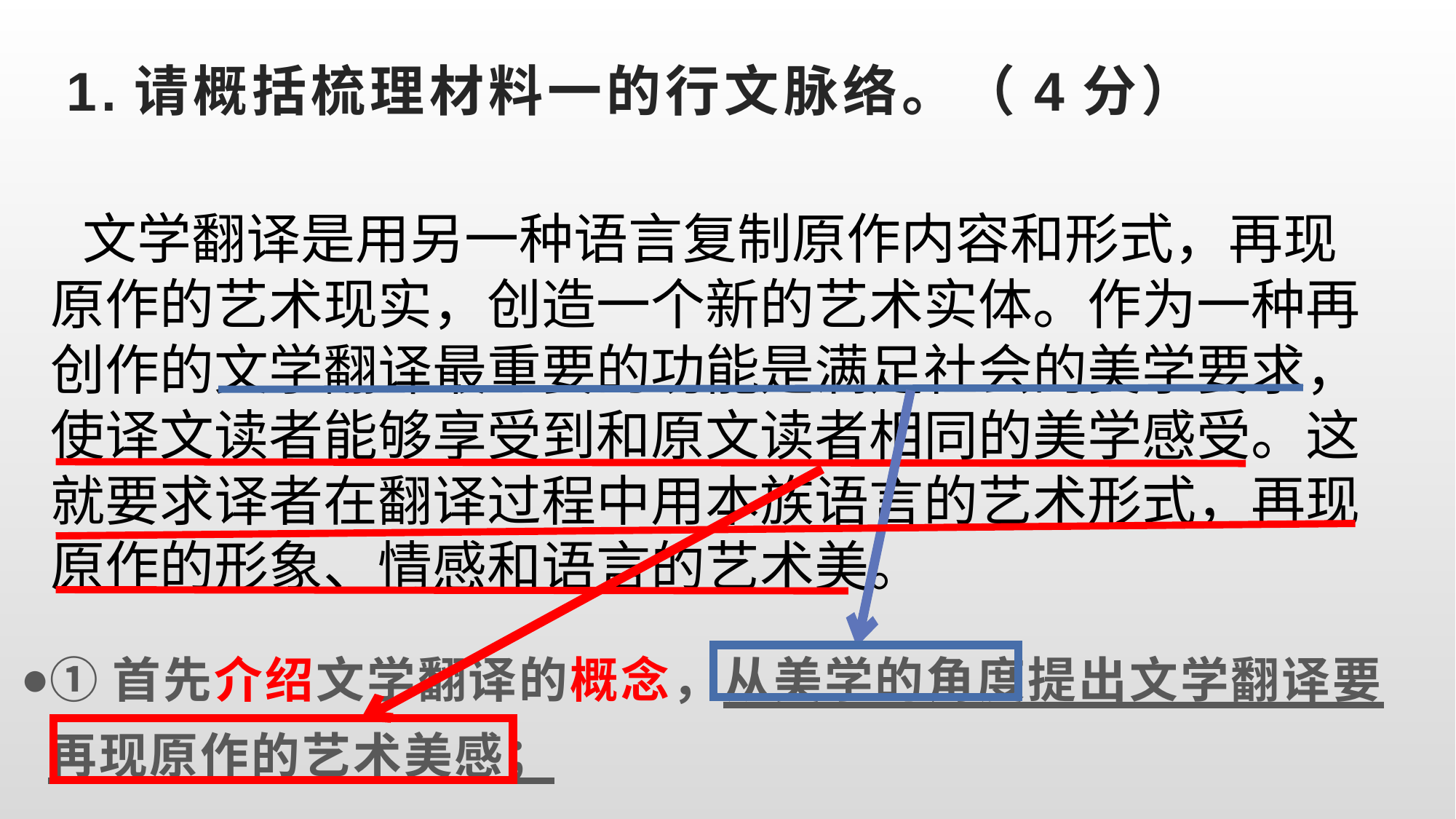

# 1.请概括梳理材料一的行文脉络。（4分）
文学翻译是用另一种语言复制原作内容和形式，再现原作的艺术现实，创造一个新的艺术实体。作为一种再创作的文学翻译最重要的功能是满足社会的美学要求，使译文读者能够享受到和原文读者相同的美学感受。这就要求译者在翻译过程中用本族语言的艺术形式，再现原作的形象、情感和语言的艺术美。
①首先介绍文学翻译的概念，从美学的角度提出文学翻译要再现原作的艺术美感；